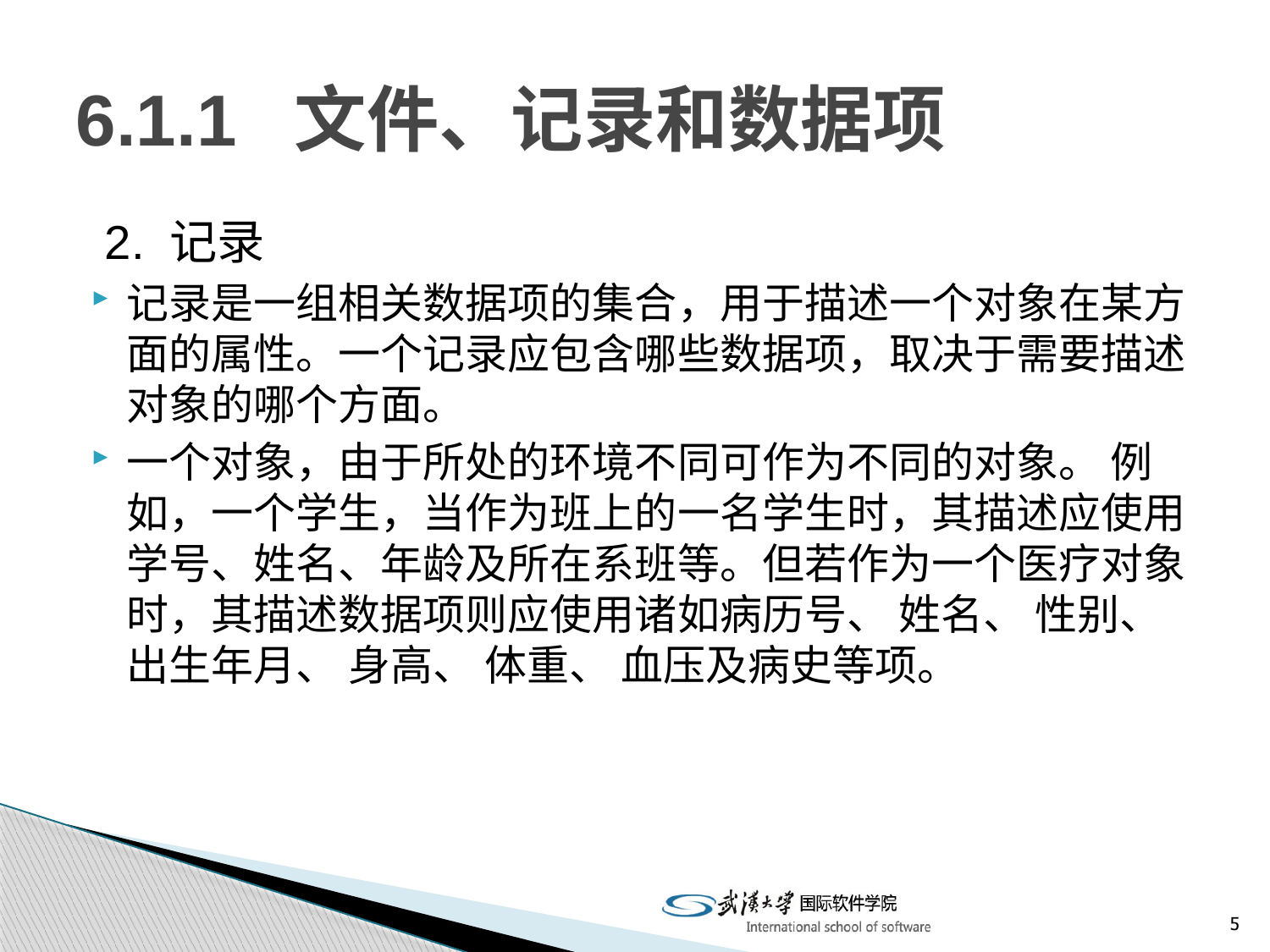

# 6.1.1  文件、记录和数据项
 2. 记录
记录是一组相关数据项的集合，用于描述一个对象在某方面的属性。一个记录应包含哪些数据项，取决于需要描述对象的哪个方面。
一个对象，由于所处的环境不同可作为不同的对象。 例如，一个学生，当作为班上的一名学生时，其描述应使用学号、姓名、年龄及所在系班等。但若作为一个医疗对象时，其描述数据项则应使用诸如病历号、 姓名、 性别、 出生年月、 身高、 体重、 血压及病史等项。
5